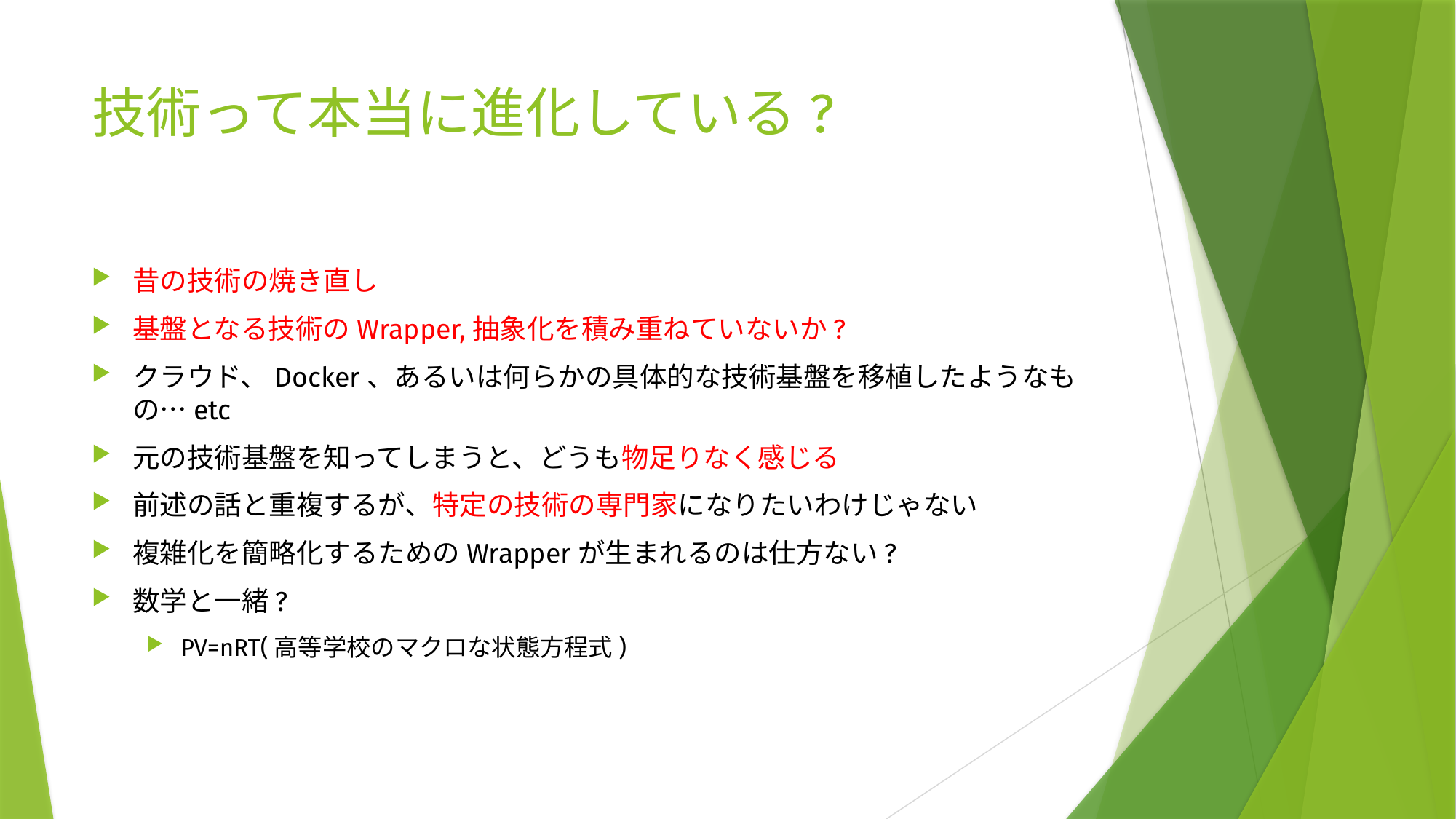

# 技術って本当に進化している?
昔の技術の焼き直し
基盤となる技術のWrapper,抽象化を積み重ねていないか?
クラウド、Docker、あるいは何らかの具体的な技術基盤を移植したようなもの…etc
元の技術基盤を知ってしまうと、どうも物足りなく感じる
前述の話と重複するが、特定の技術の専門家になりたいわけじゃない
複雑化を簡略化するためのWrapperが生まれるのは仕方ない?
数学と一緒?
PV=nRT(高等学校のマクロな状態方程式)